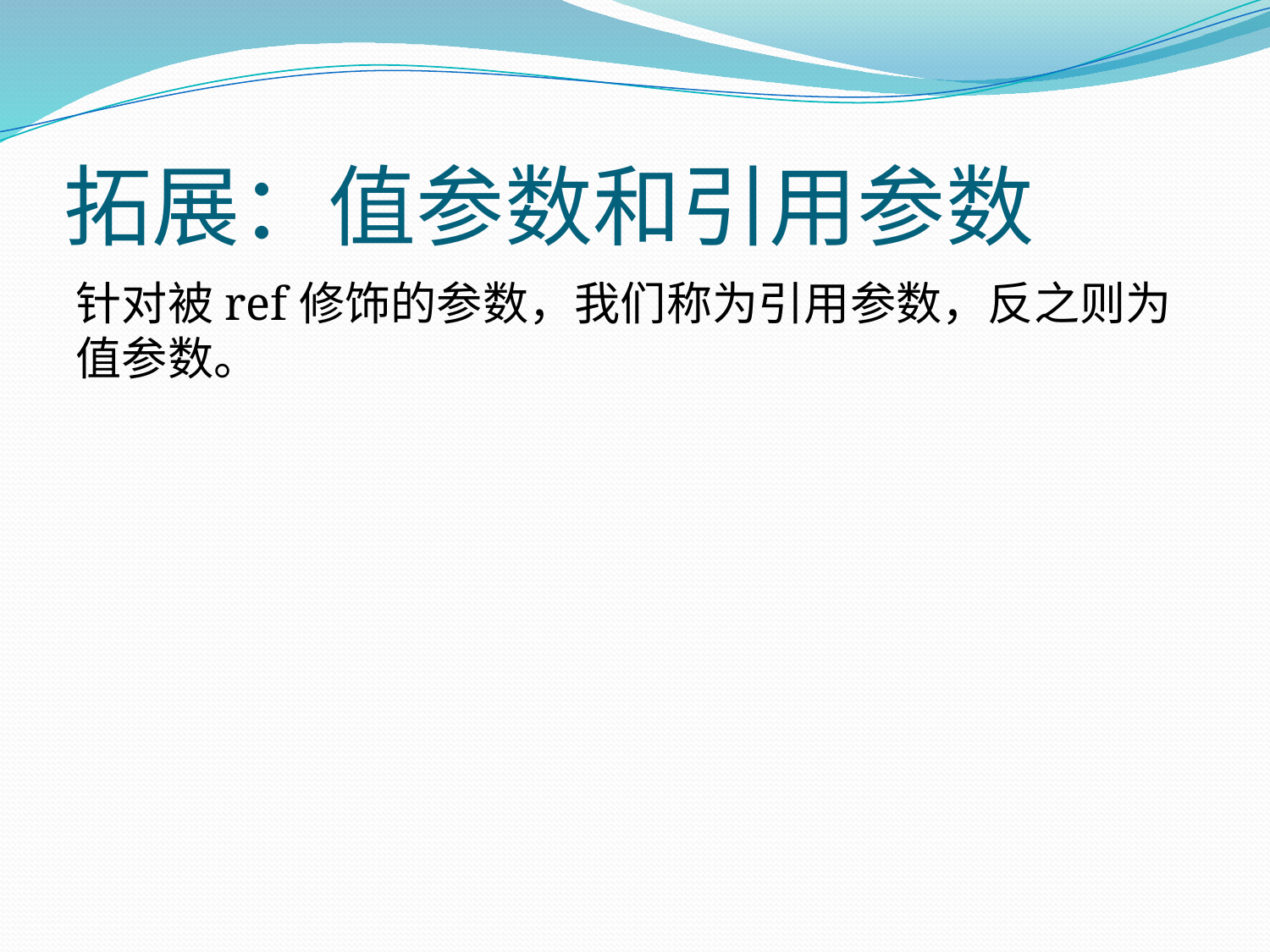

# 拓展：值参数和引用参数
针对被ref修饰的参数，我们称为引用参数，反之则为值参数。